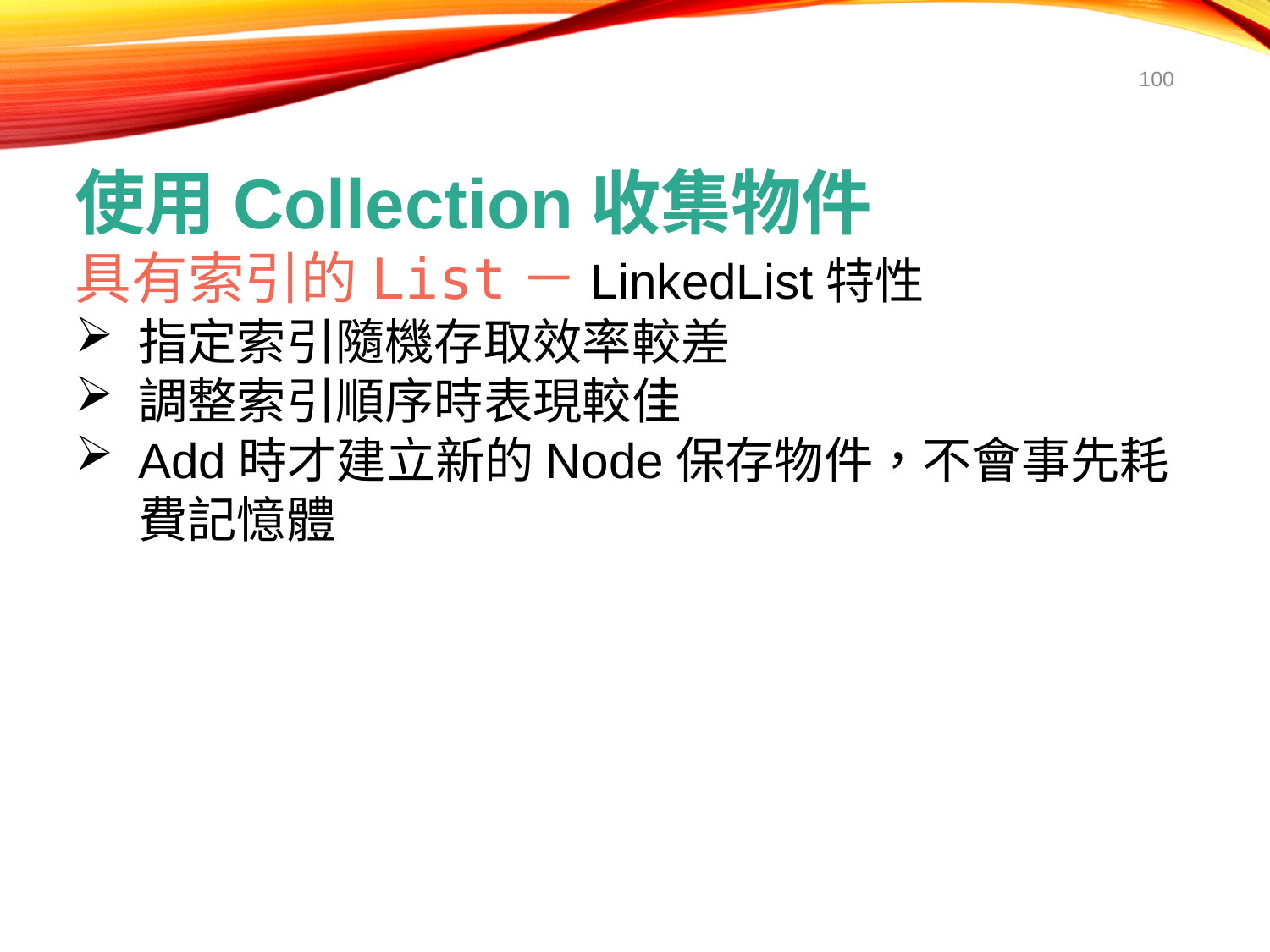

100
使用Collection收集物件
具有索引的List－LinkedList特性
指定索引隨機存取效率較差
調整索引順序時表現較佳
Add時才建立新的Node保存物件，不會事先耗費記憶體